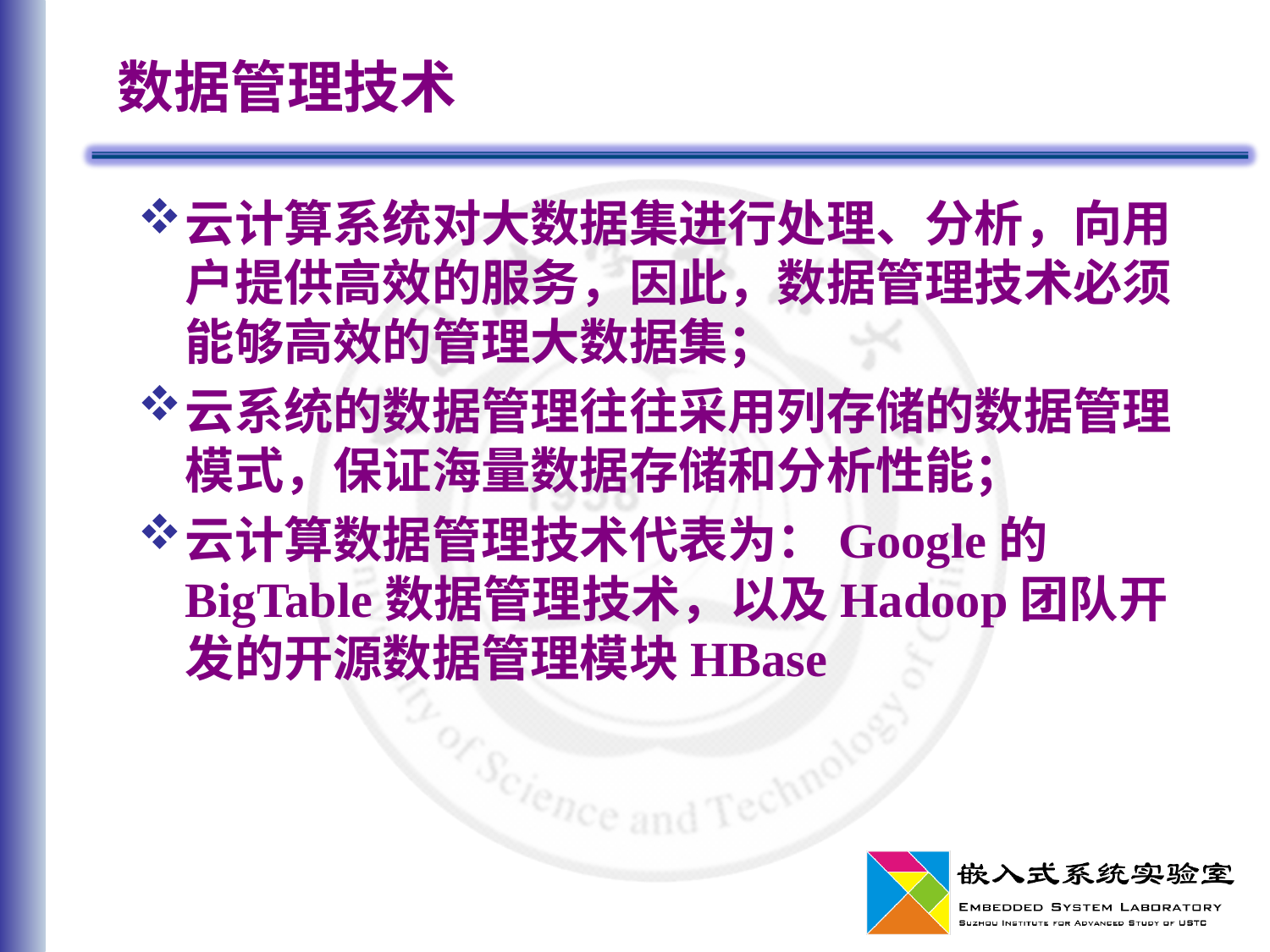

# 数据管理技术
云计算系统对大数据集进行处理、分析，向用户提供高效的服务，因此，数据管理技术必须能够高效的管理大数据集；
云系统的数据管理往往采用列存储的数据管理模式，保证海量数据存储和分析性能；
云计算数据管理技术代表为：Google的BigTable数据管理技术，以及Hadoop团队开发的开源数据管理模块HBase